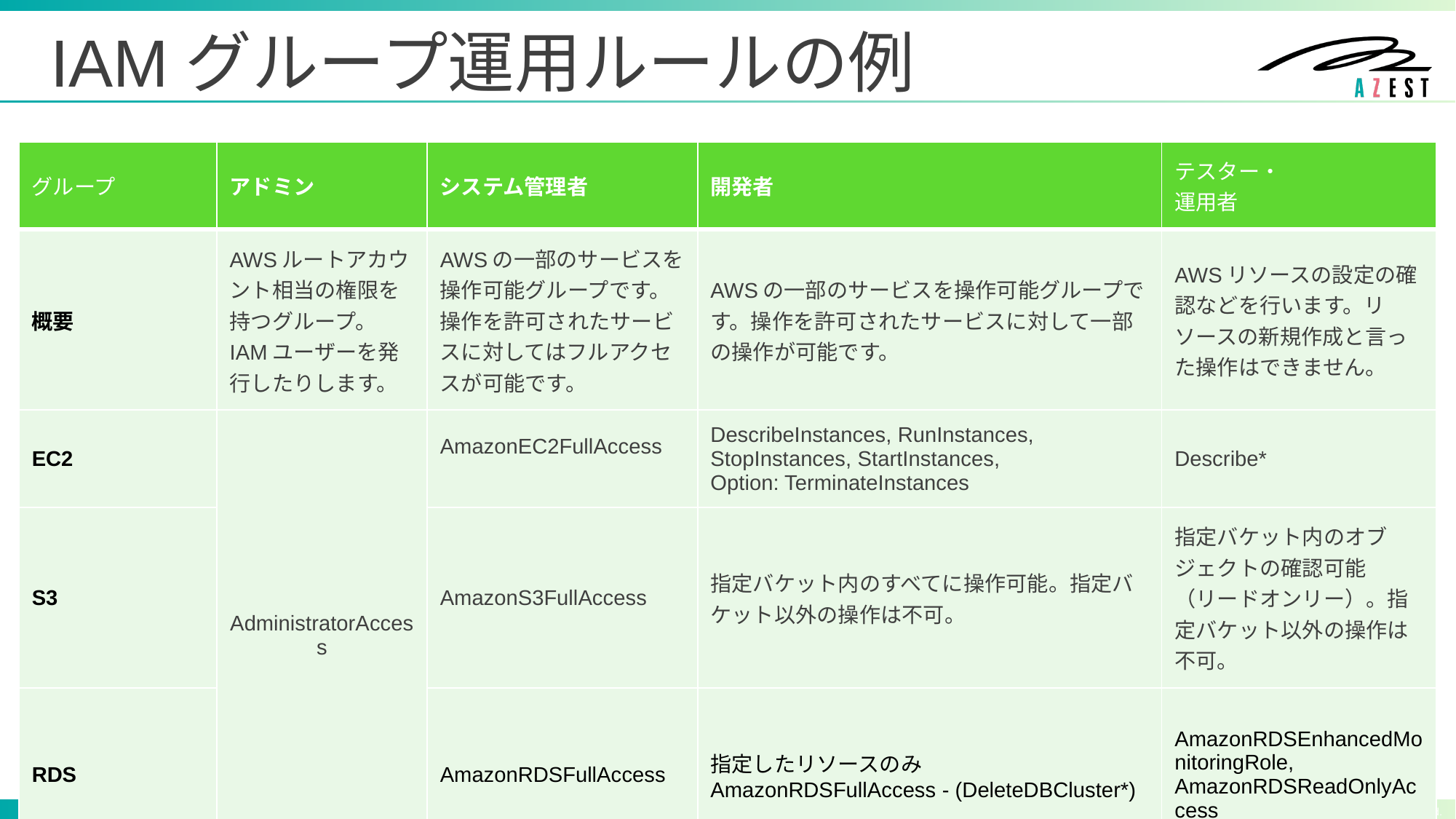

# IAMグループ運用ルールの例
| グループ | アドミン | システム管理者 | 開発者 | テスター・ 運用者 |
| --- | --- | --- | --- | --- |
| 概要 | AWSルートアカウント相当の権限を持つグループ。 IAMユーザーを発行したりします。 | AWSの一部のサービスを操作可能グループです。操作を許可されたサービスに対してはフルアクセスが可能です。 | AWSの一部のサービスを操作可能グループです。操作を許可されたサービスに対して一部の操作が可能です。 | AWSリソースの設定の確認などを行います。リソースの新規作成と言った操作はできません。 |
| EC2 | AdministratorAccess | AmazonEC2FullAccess | DescribeInstances, RunInstances, StopInstances, StartInstances, Option: TerminateInstances | Describe\* |
| S3 |  | AmazonS3FullAccess | 指定バケット内のすべてに操作可能。指定バケット以外の操作は不可。 | 指定バケット内のオブジェクトの確認可能（リードオンリー）。指定バケット以外の操作は不可。 |
| RDS |  | AmazonRDSFullAccess | 指定したリソースのみ AmazonRDSFullAccess - (DeleteDBCluster\*) | AmazonRDSEnhancedMonitoringRole, AmazonRDSReadOnlyAccess |
6